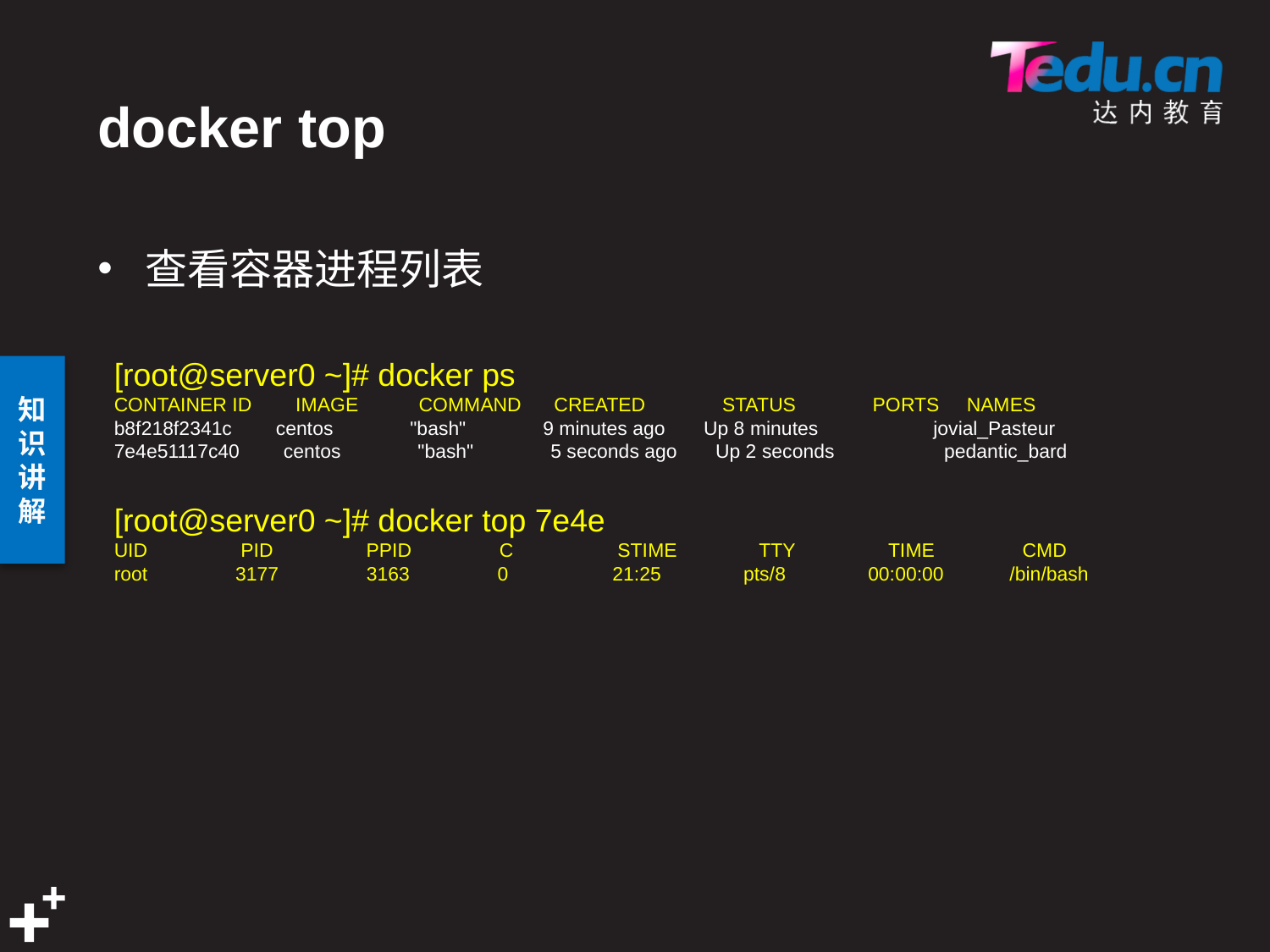

# docker top
查看容器进程列表
[root@server0 ~]# docker ps
CONTAINER ID        IMAGE           COMMAND      CREATED              STATUS              PORTS     NAMES
b8f218f2341c        centos              "bash"              9 minutes ago       Up 8 minutes                     jovial_Pasteur
7e4e51117c40        centos              "bash"              5 seconds ago       Up 2 seconds                    pedantic_bard

[root@server0 ~]# docker top 7e4e
UID                 PID                 PPID                C                   STIME               TTY                 TIME                CMD
root                3177                3163                0                   21:25               pts/8               00:00:00            /bin/bash